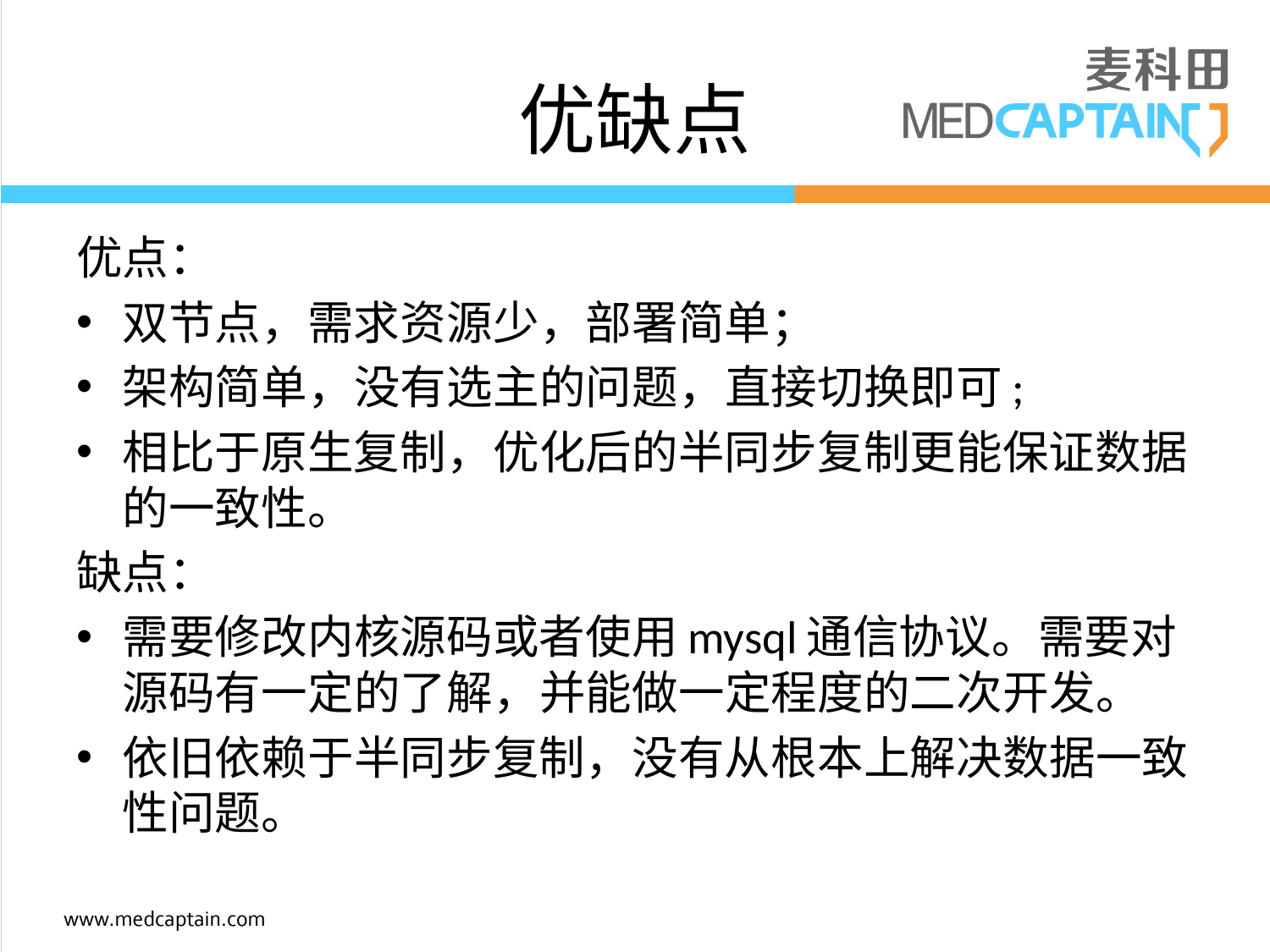

# 优缺点
优点：
双节点，需求资源少，部署简单；
架构简单，没有选主的问题，直接切换即可;
相比于原生复制，优化后的半同步复制更能保证数据的一致性。
缺点：
需要修改内核源码或者使用mysql通信协议。需要对源码有一定的了解，并能做一定程度的二次开发。
依旧依赖于半同步复制，没有从根本上解决数据一致性问题。